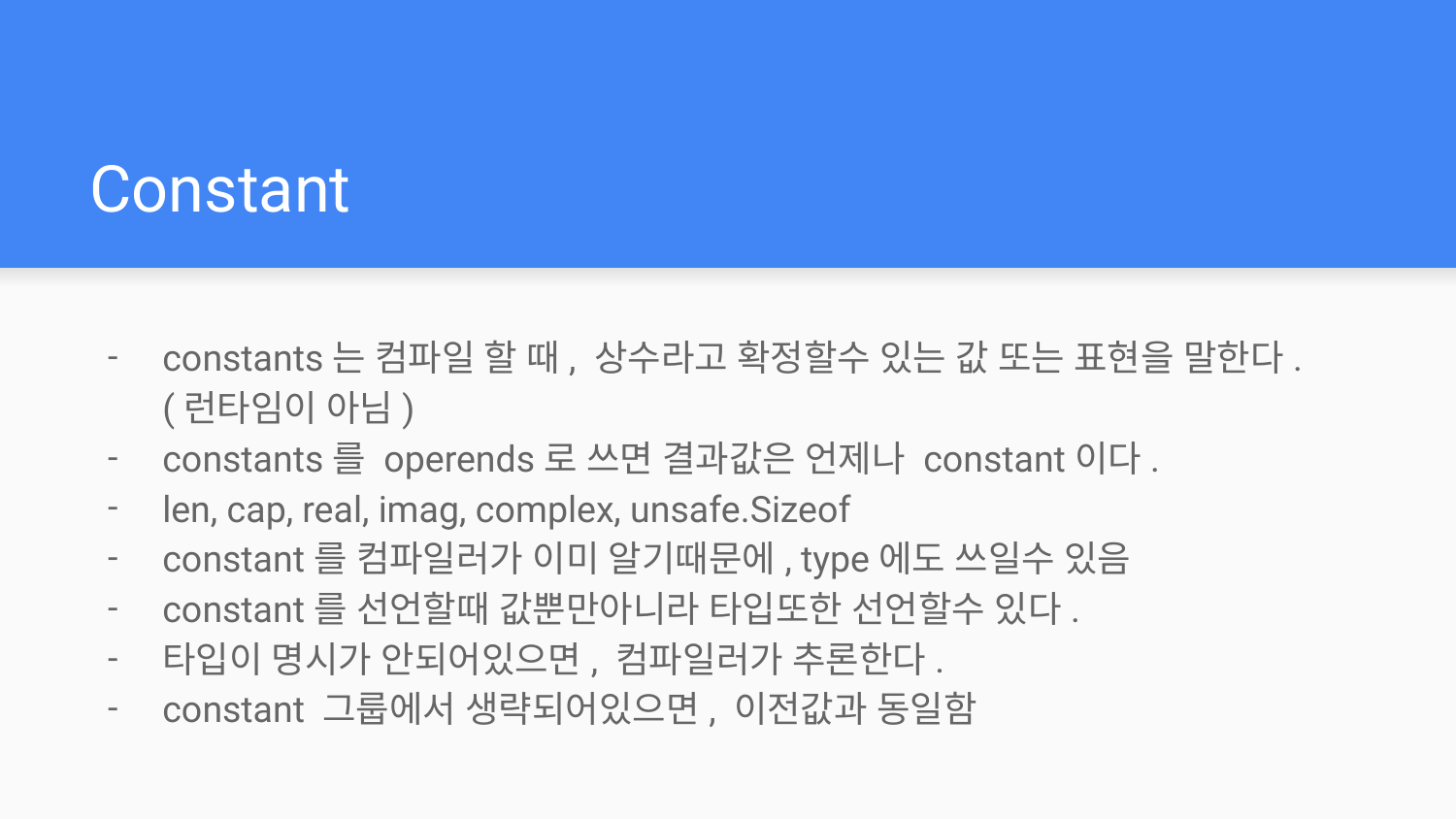

# Constant
constants는 컴파일 할 때, 상수라고 확정할수 있는 값 또는 표현을 말한다. (런타임이 아님)
constants를 operends로 쓰면 결과값은 언제나 constant이다.
len, cap, real, imag, complex, unsafe.Sizeof
constant를 컴파일러가 이미 알기때문에, type에도 쓰일수 있음
constant를 선언할때 값뿐만아니라 타입또한 선언할수 있다.
타입이 명시가 안되어있으면, 컴파일러가 추론한다.
constant 그룹에서 생략되어있으면, 이전값과 동일함